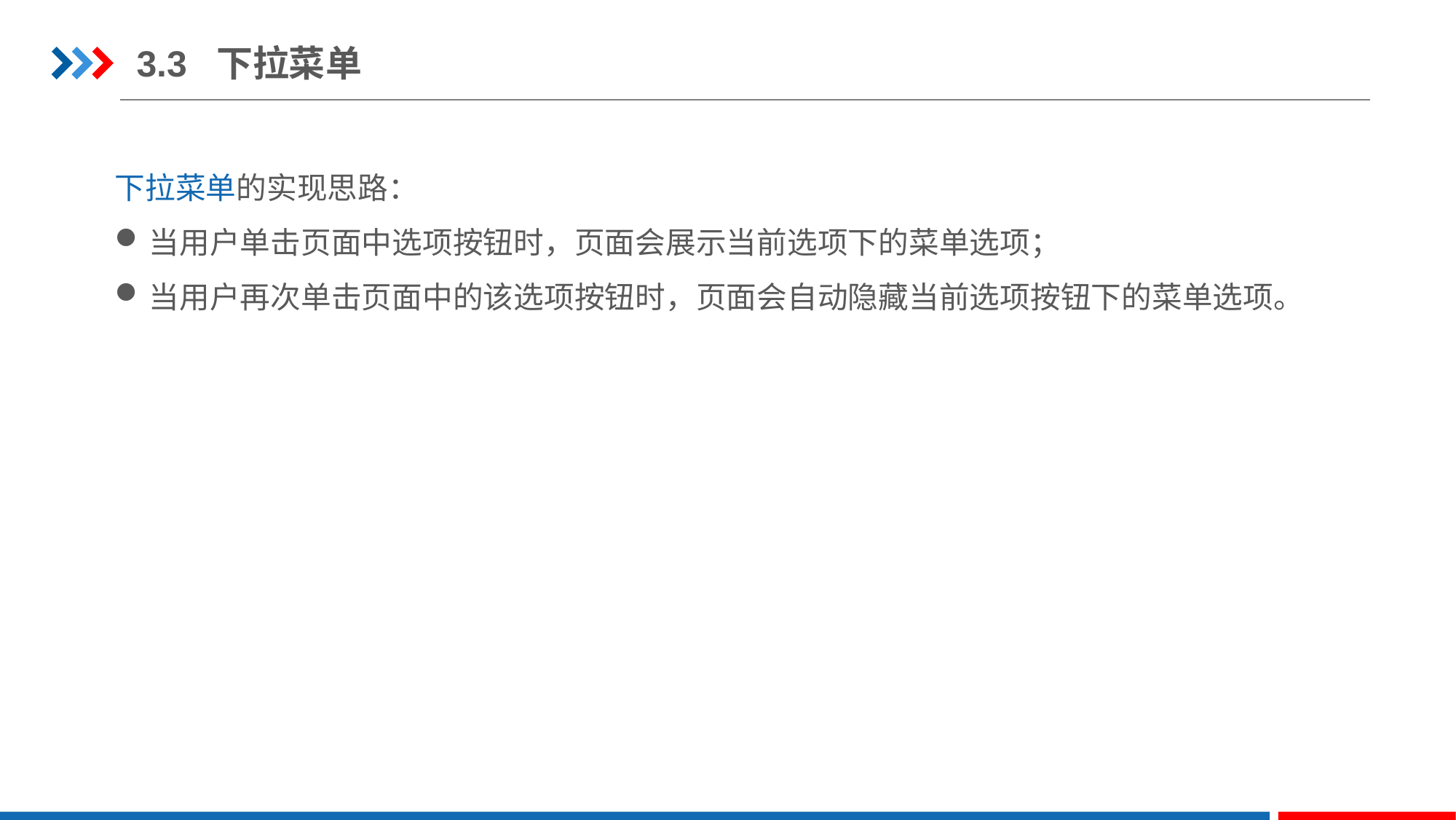

3.3  下拉菜单
下拉菜单的实现思路：
当用户单击页面中选项按钮时，页面会展示当前选项下的菜单选项；
当用户再次单击页面中的该选项按钮时，页面会自动隐藏当前选项按钮下的菜单选项。